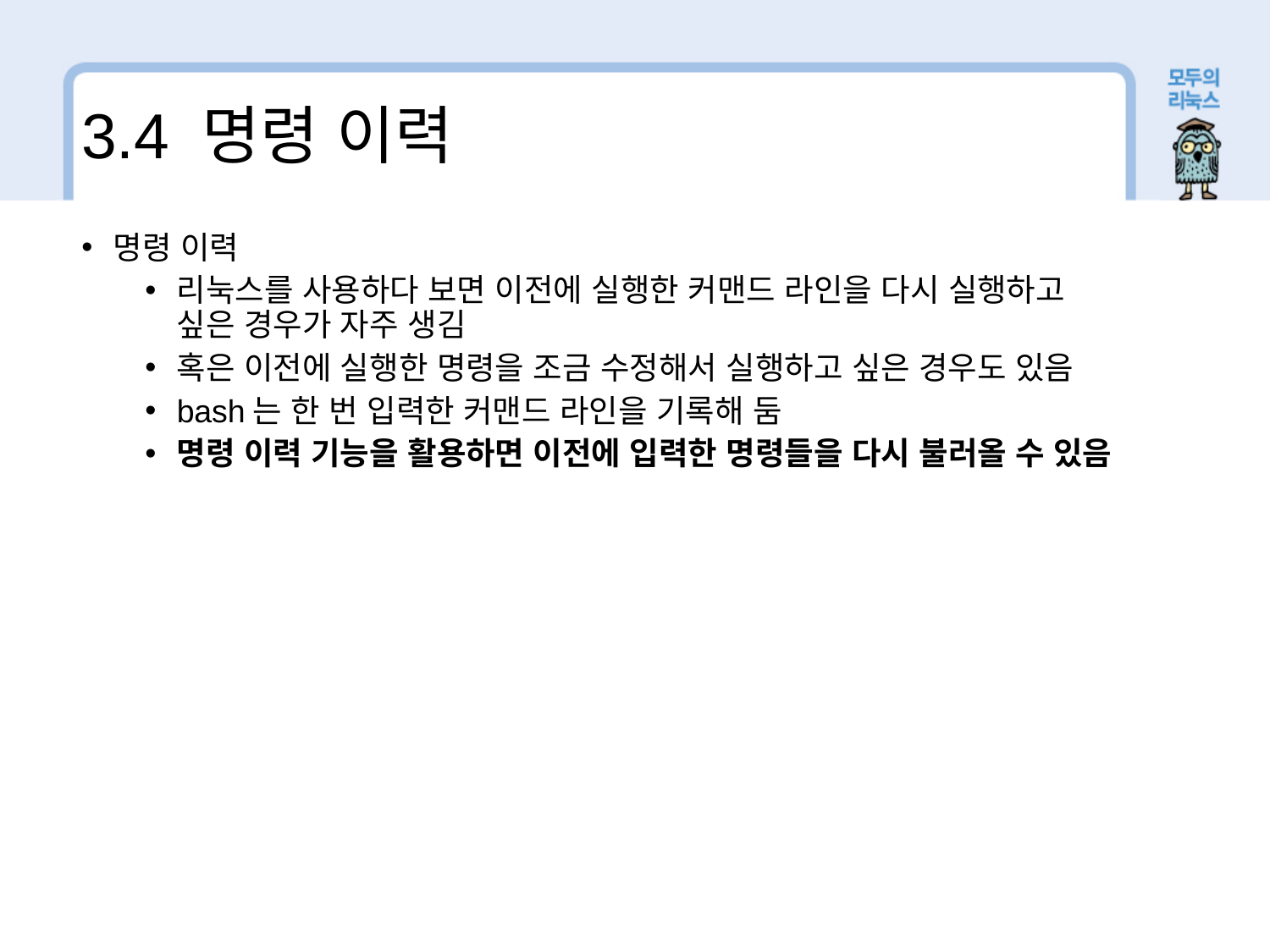

3.4 명령 이력
명령 이력
리눅스를 사용하다 보면 이전에 실행한 커맨드 라인을 다시 실행하고 싶은 경우가 자주 생김
혹은 이전에 실행한 명령을 조금 수정해서 실행하고 싶은 경우도 있음
bash는 한 번 입력한 커맨드 라인을 기록해 둠
명령 이력 기능을 활용하면 이전에 입력한 명령들을 다시 불러올 수 있음